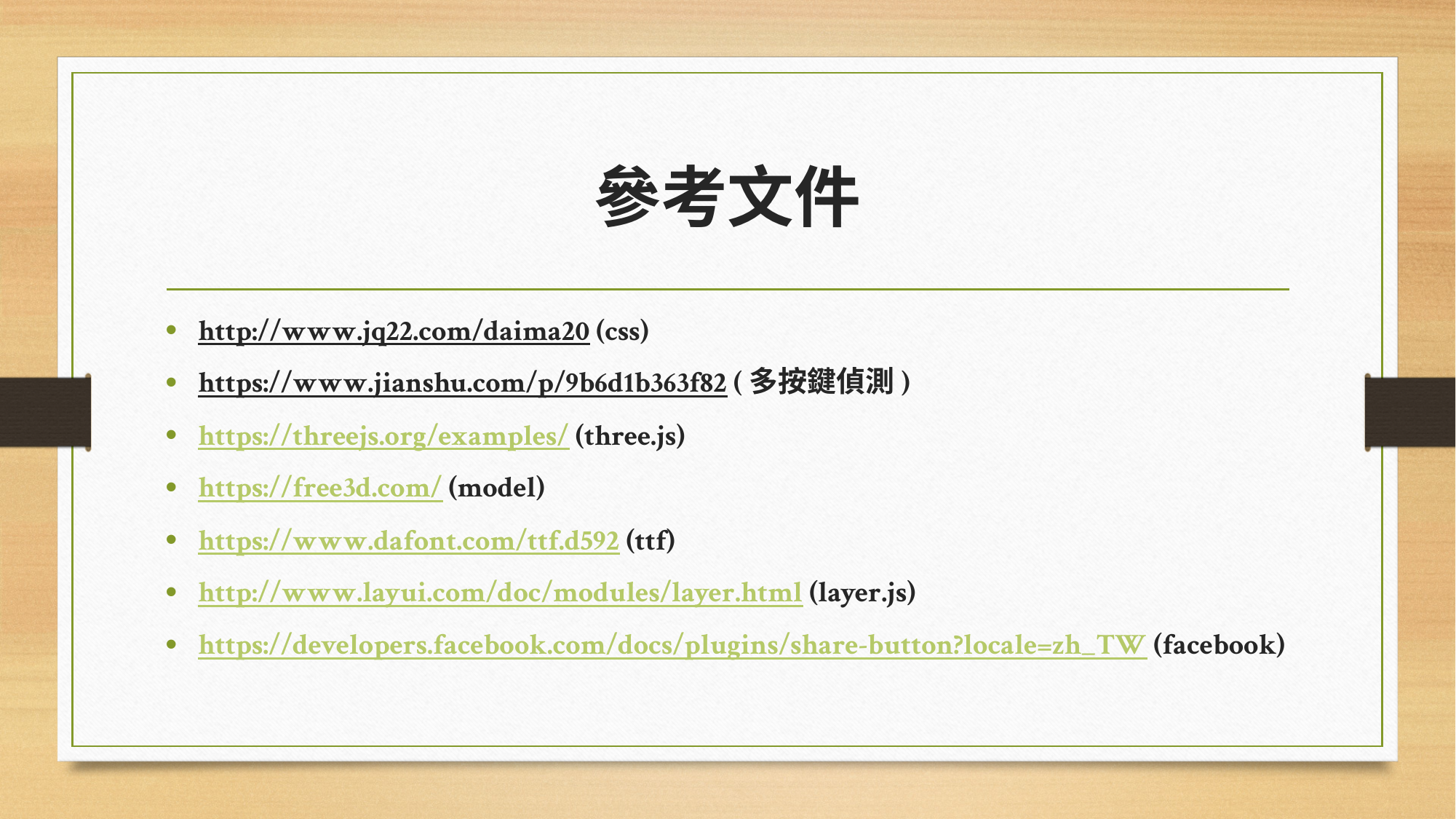

# 參考文件
http://www.jq22.com/daima20 (css)
https://www.jianshu.com/p/9b6d1b363f82 (多按鍵偵測)
https://threejs.org/examples/ (three.js)
https://free3d.com/ (model)
https://www.dafont.com/ttf.d592 (ttf)
http://www.layui.com/doc/modules/layer.html (layer.js)
https://developers.facebook.com/docs/plugins/share-button?locale=zh_TW (facebook)